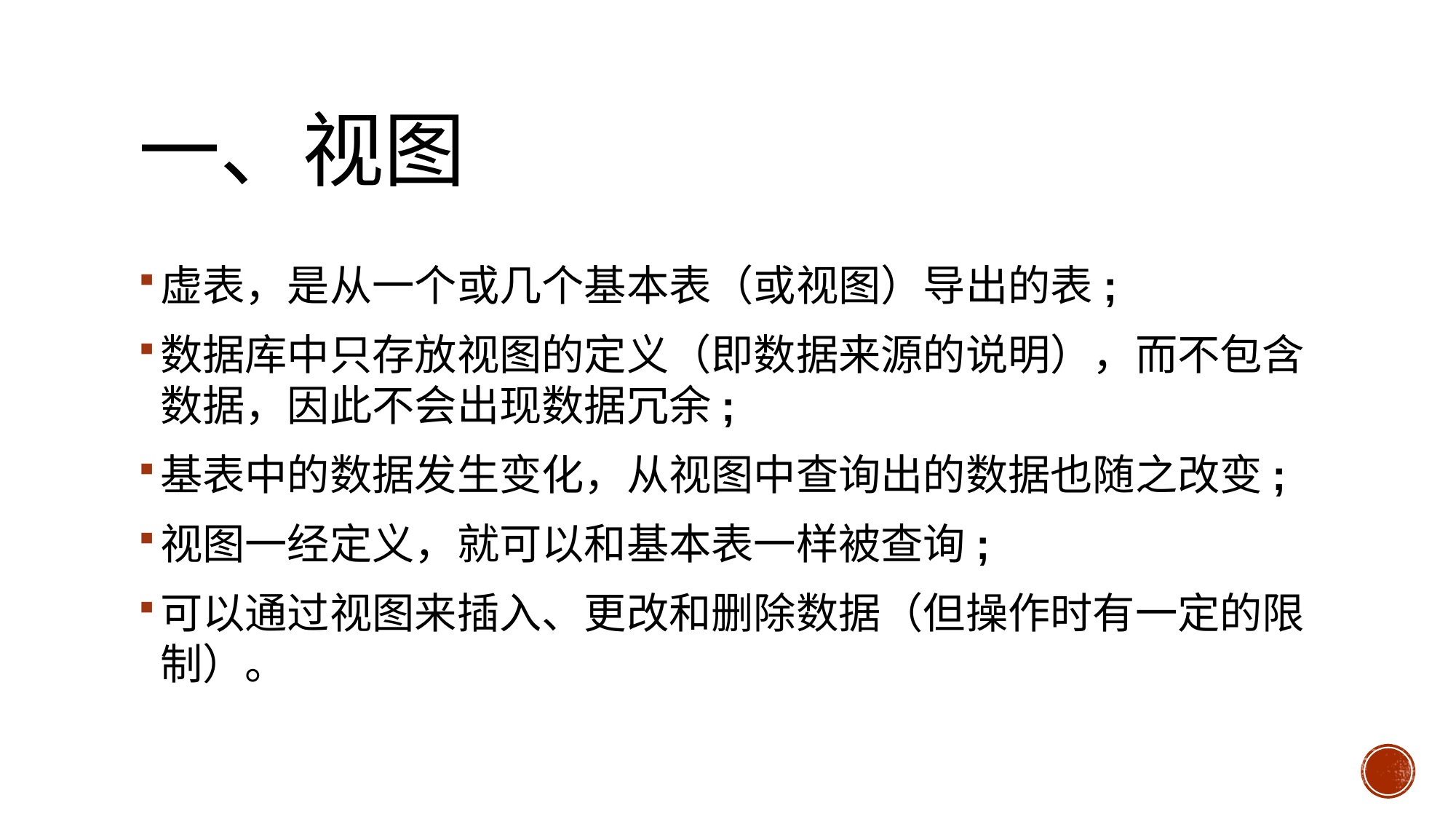

# 一、视图
虚表，是从一个或几个基本表（或视图）导出的表;
数据库中只存放视图的定义（即数据来源的说明），而不包含数据，因此不会出现数据冗余;
基表中的数据发生变化，从视图中查询出的数据也随之改变;
视图一经定义，就可以和基本表一样被查询;
可以通过视图来插入、更改和删除数据（但操作时有一定的限制）。

19